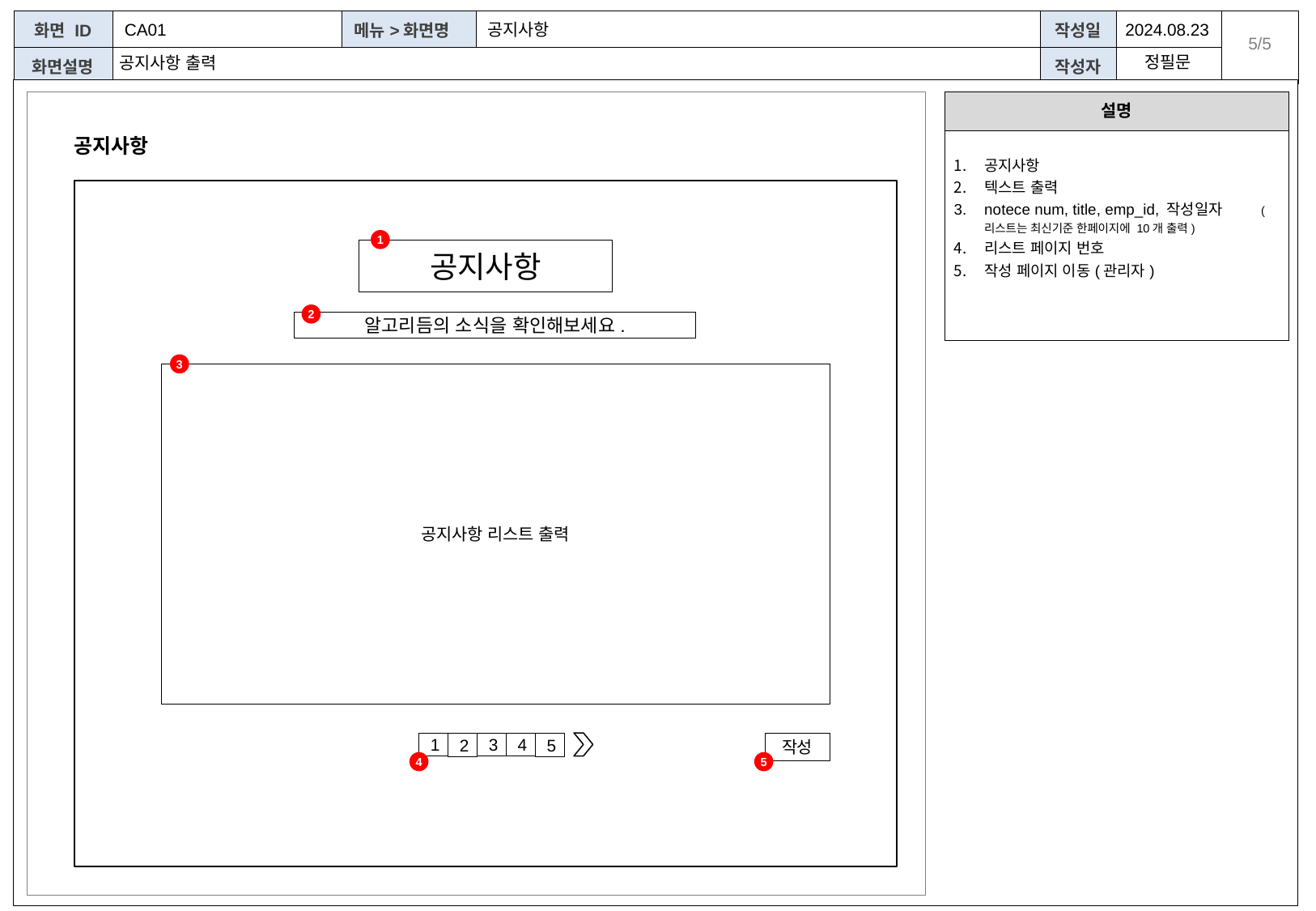

CA01
공지사항
2024.08.23
정필문
# 공지사항 출력

| 설명 |
| --- |
| 공지사항 텍스트 출력 notece num, title, emp\_id, 작성일자 (리스트는 최신기준 한페이지에 10개 출력) 리스트 페이지 번호 작성 페이지 이동(관리자) |
공지사항

1
공지사항
2
알고리듬의 소식을 확인해보세요.
3
공지사항 리스트 출력
작성
1
3
4

2
5
4
5